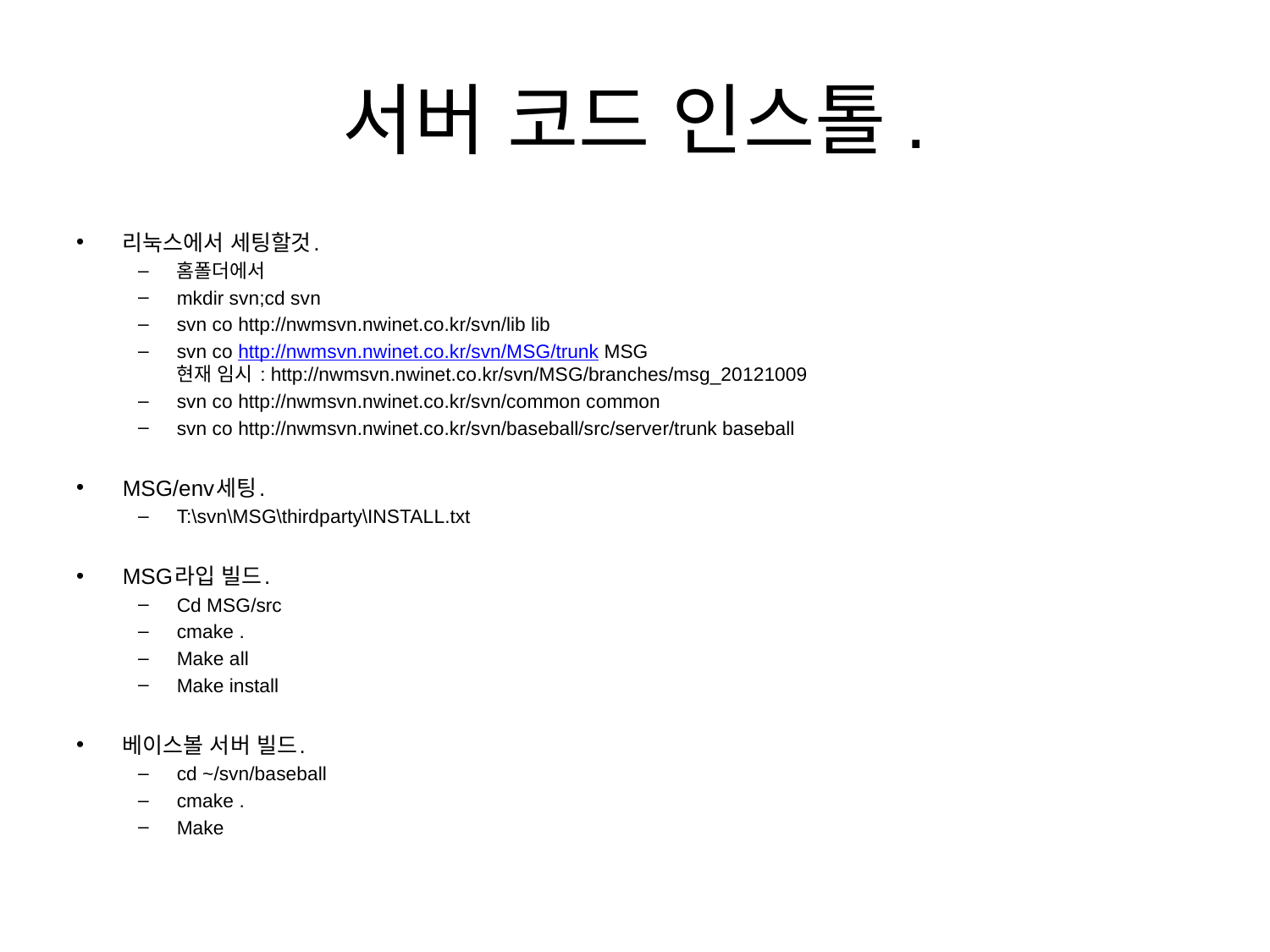

# 서버 코드 인스톨.
리눅스에서 세팅할것.
홈폴더에서
mkdir svn;cd svn
svn co http://nwmsvn.nwinet.co.kr/svn/lib lib
svn co http://nwmsvn.nwinet.co.kr/svn/MSG/trunk MSG
현재 임시 : http://nwmsvn.nwinet.co.kr/svn/MSG/branches/msg_20121009
svn co http://nwmsvn.nwinet.co.kr/svn/common common
svn co http://nwmsvn.nwinet.co.kr/svn/baseball/src/server/trunk baseball

MSG/env세팅.
T:\svn\MSG\thirdparty\INSTALL.txt

MSG라입 빌드.
Cd MSG/src
cmake .
Make all
Make install

베이스볼 서버 빌드.
cd ~/svn/baseball
cmake .
Make